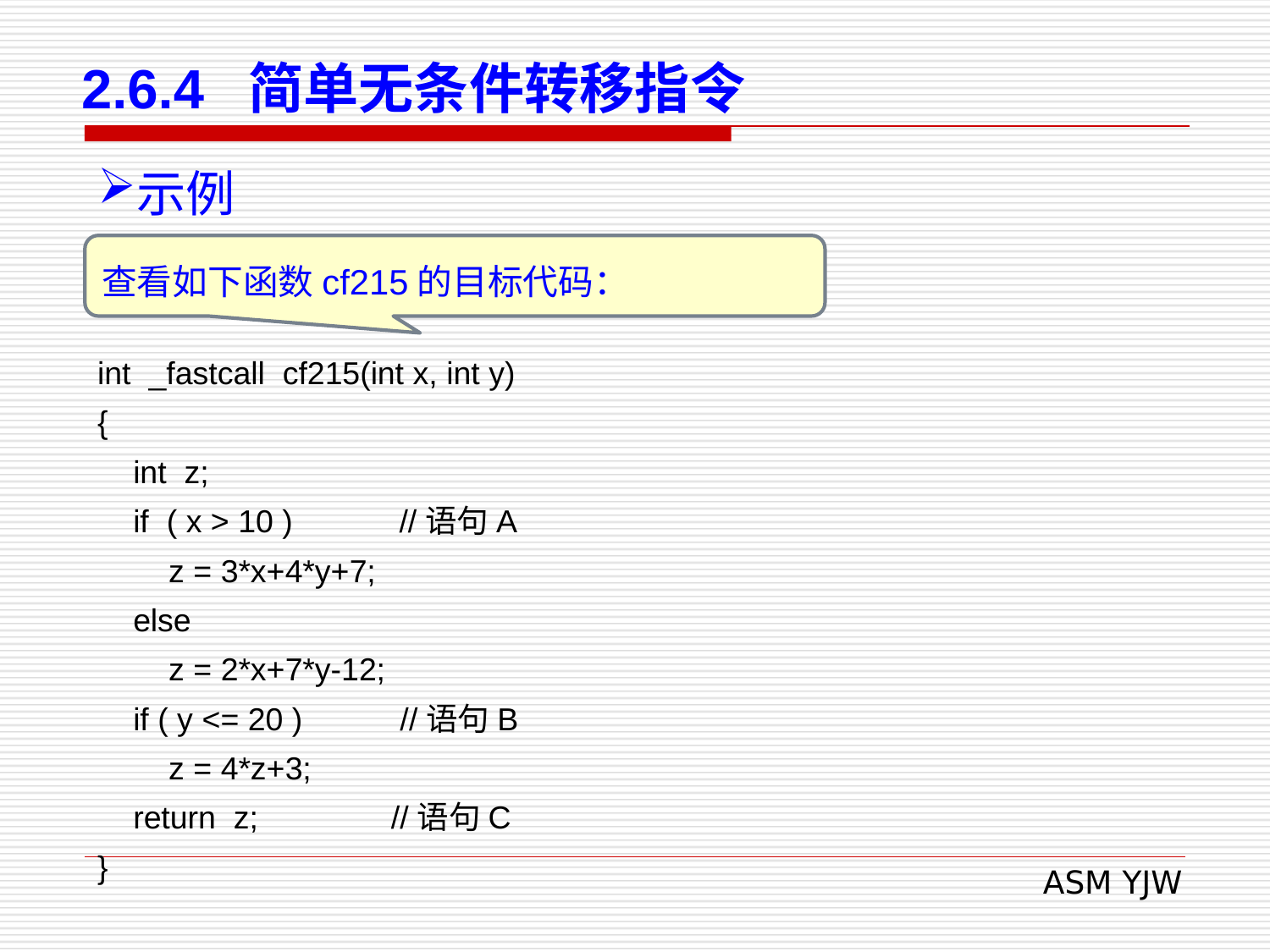

# 2.6.4  简单无条件转移指令
示例

查看如下函数cf215的目标代码：
int  _fastcall  cf215(int x, int y)
{
    int  z;
    if  ( x > 10 )            //语句A
        z = 3*x+4*y+7;
    else
        z = 2*x+7*y-12;
    if ( y <= 20 )           //语句B
        z = 4*z+3;
    return  z;               //语句C
}